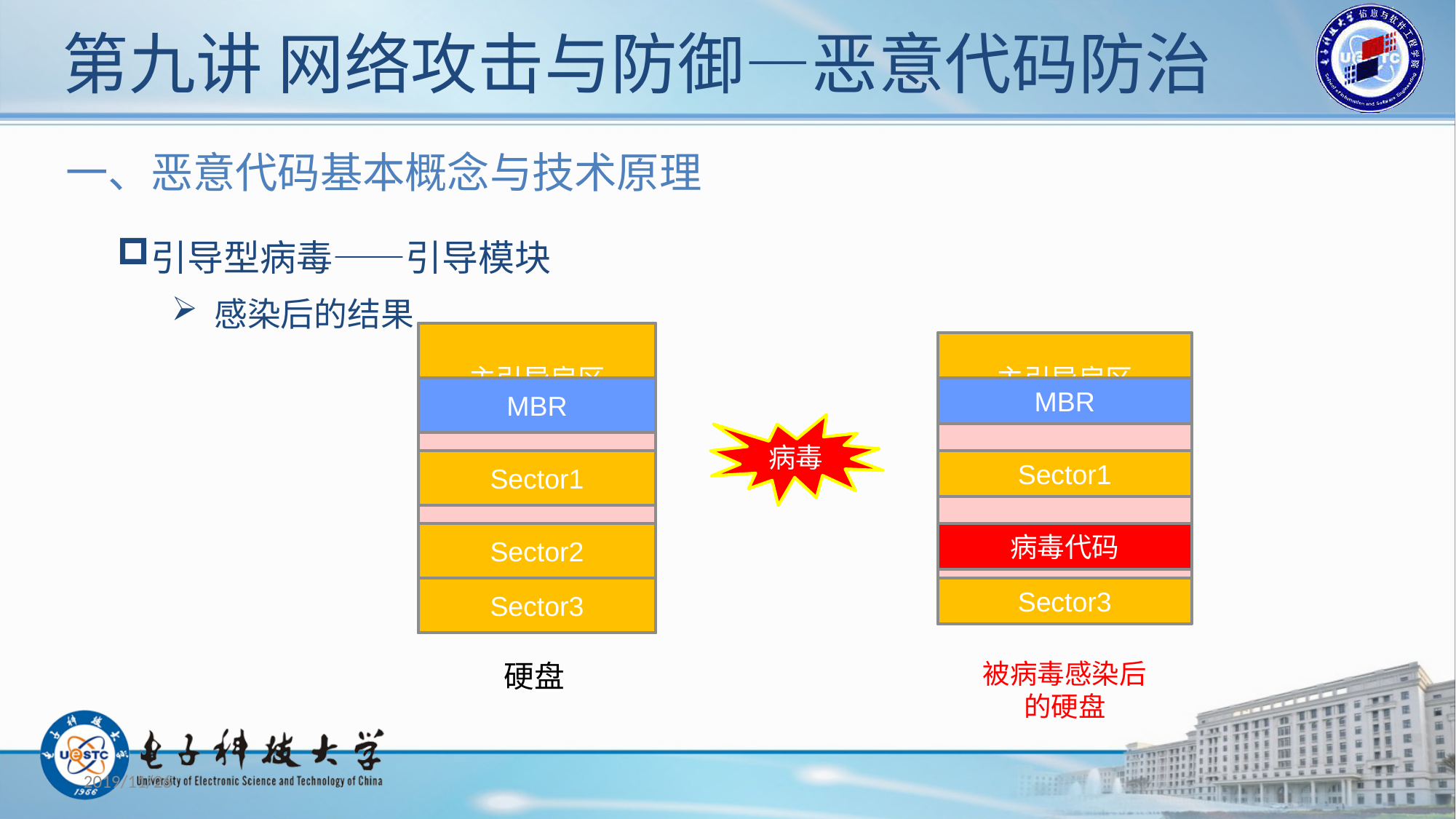

# 第九讲 网络攻击与防御—恶意代码防治
一、恶意代码基本概念与技术原理
引导型病毒——引导模块
 感染后的结果

主引导扇区
主引导扇区

MBR
病毒代码
MBR
病毒
Sector1
Sector1
Sector2
Sector2
病毒代码
Sector3
Sector3
硬盘
被病毒感染后的硬盘
2019/11/26